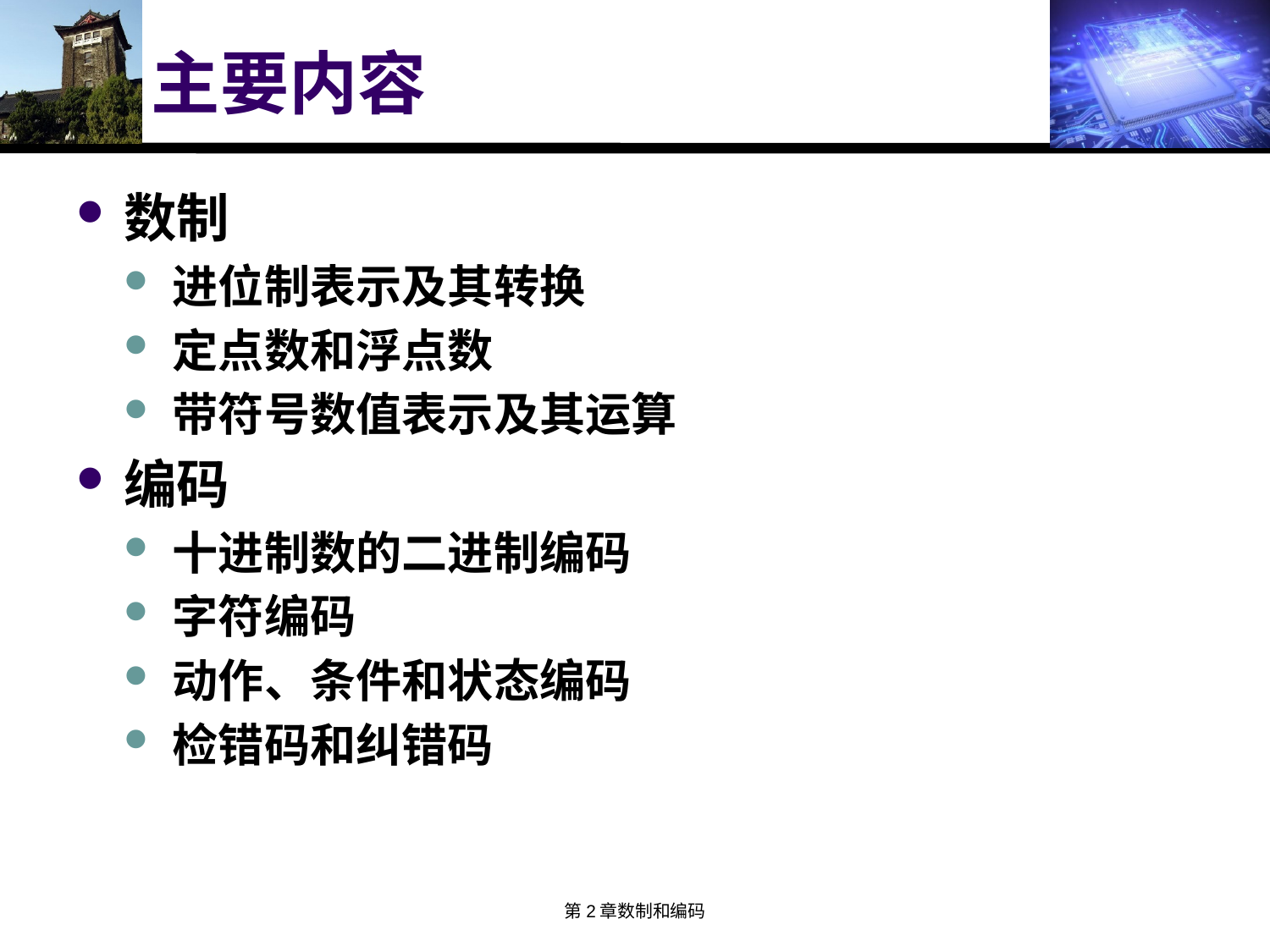

# 主要内容
数制
进位制表示及其转换
定点数和浮点数
带符号数值表示及其运算
编码
十进制数的二进制编码
字符编码
动作、条件和状态编码
检错码和纠错码

第2章数制和编码
2